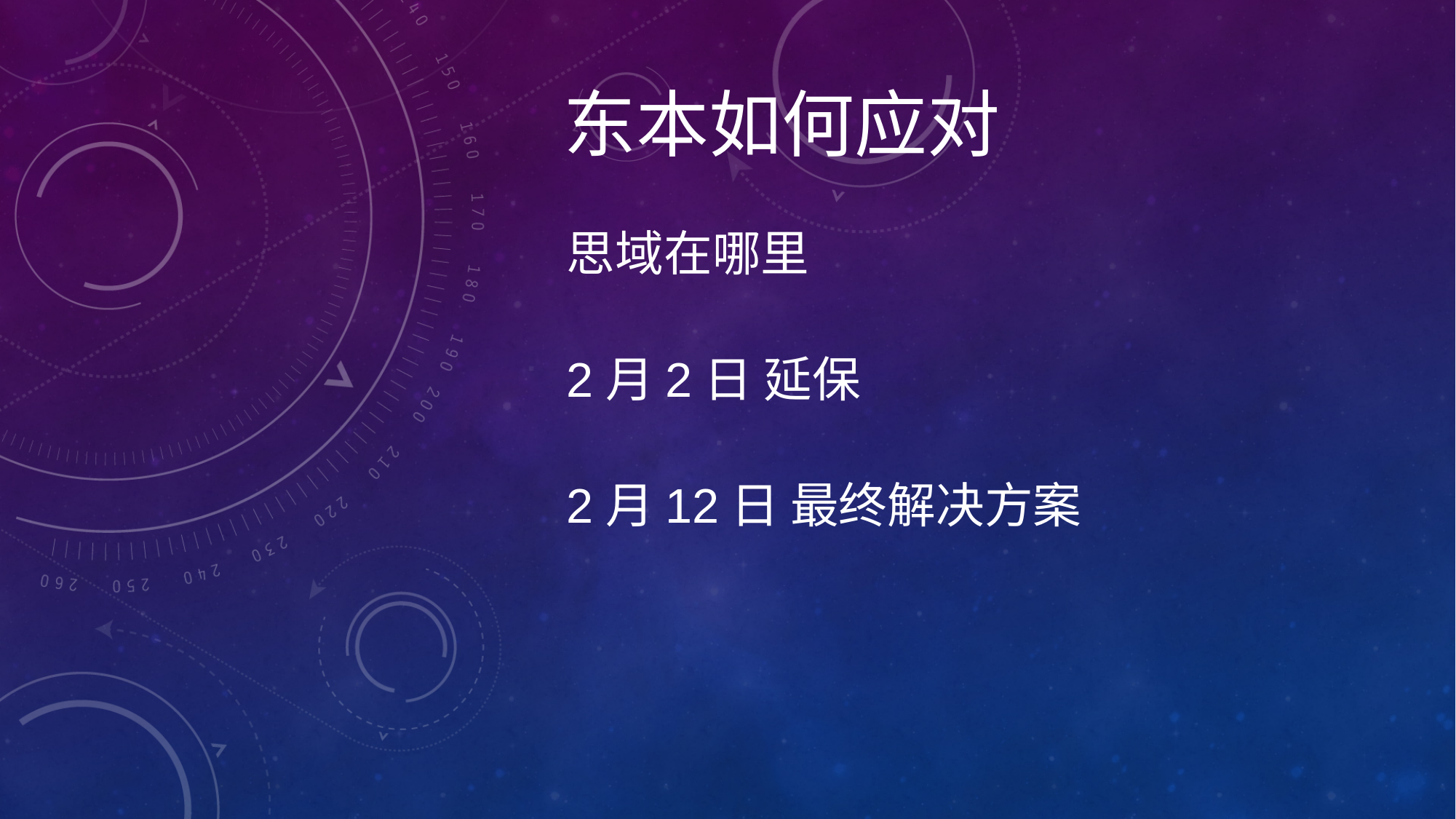

# 东本如何应对
思域在哪里
2月2日 延保
2月12日 最终解决方案